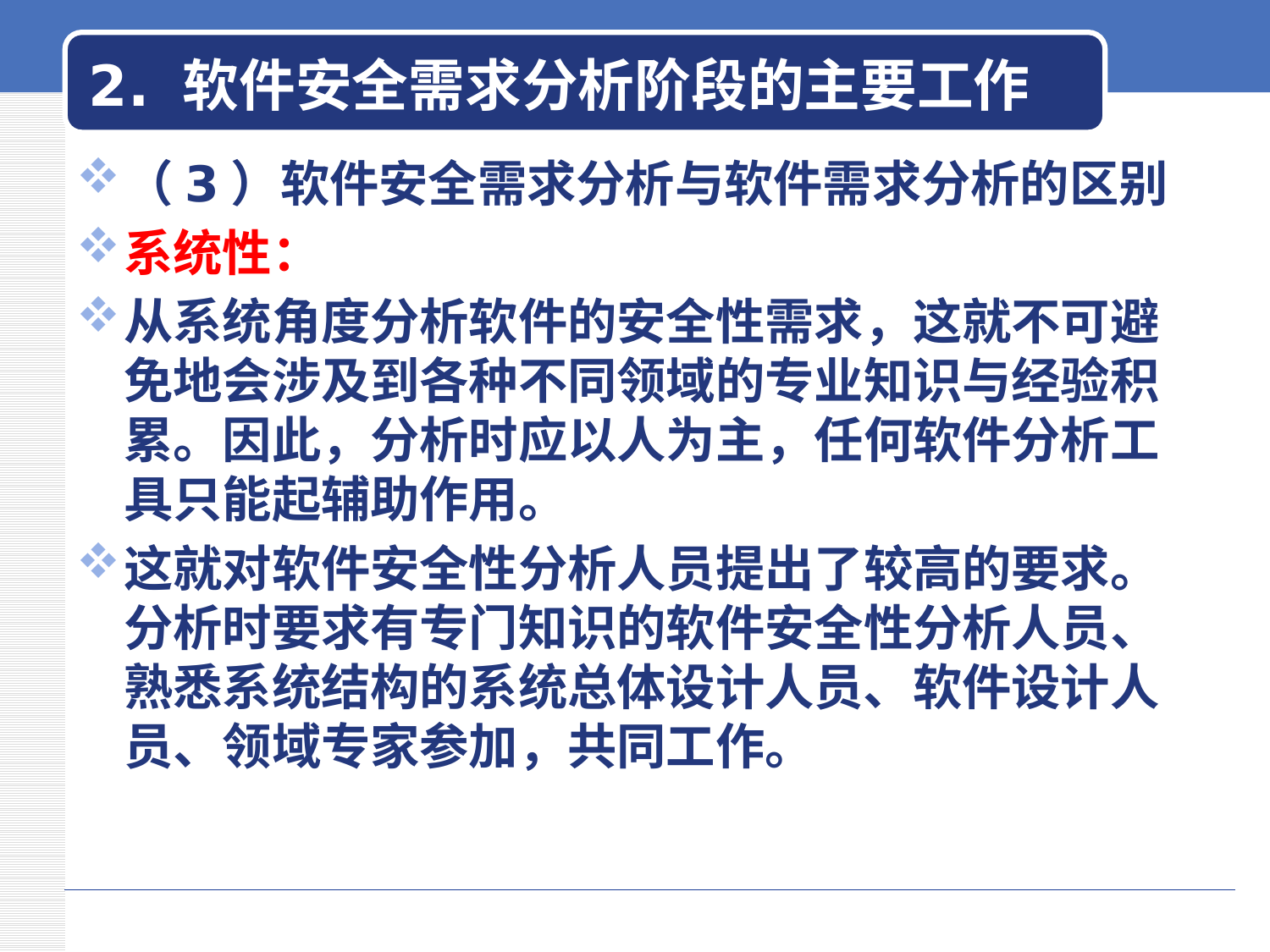

# 2. 软件安全需求分析阶段的主要工作
（3）软件安全需求分析与软件需求分析的区别
系统性：
从系统角度分析软件的安全性需求，这就不可避免地会涉及到各种不同领域的专业知识与经验积累。因此，分析时应以人为主，任何软件分析工具只能起辅助作用。
这就对软件安全性分析人员提出了较高的要求。分析时要求有专门知识的软件安全性分析人员、熟悉系统结构的系统总体设计人员、软件设计人员、领域专家参加，共同工作。